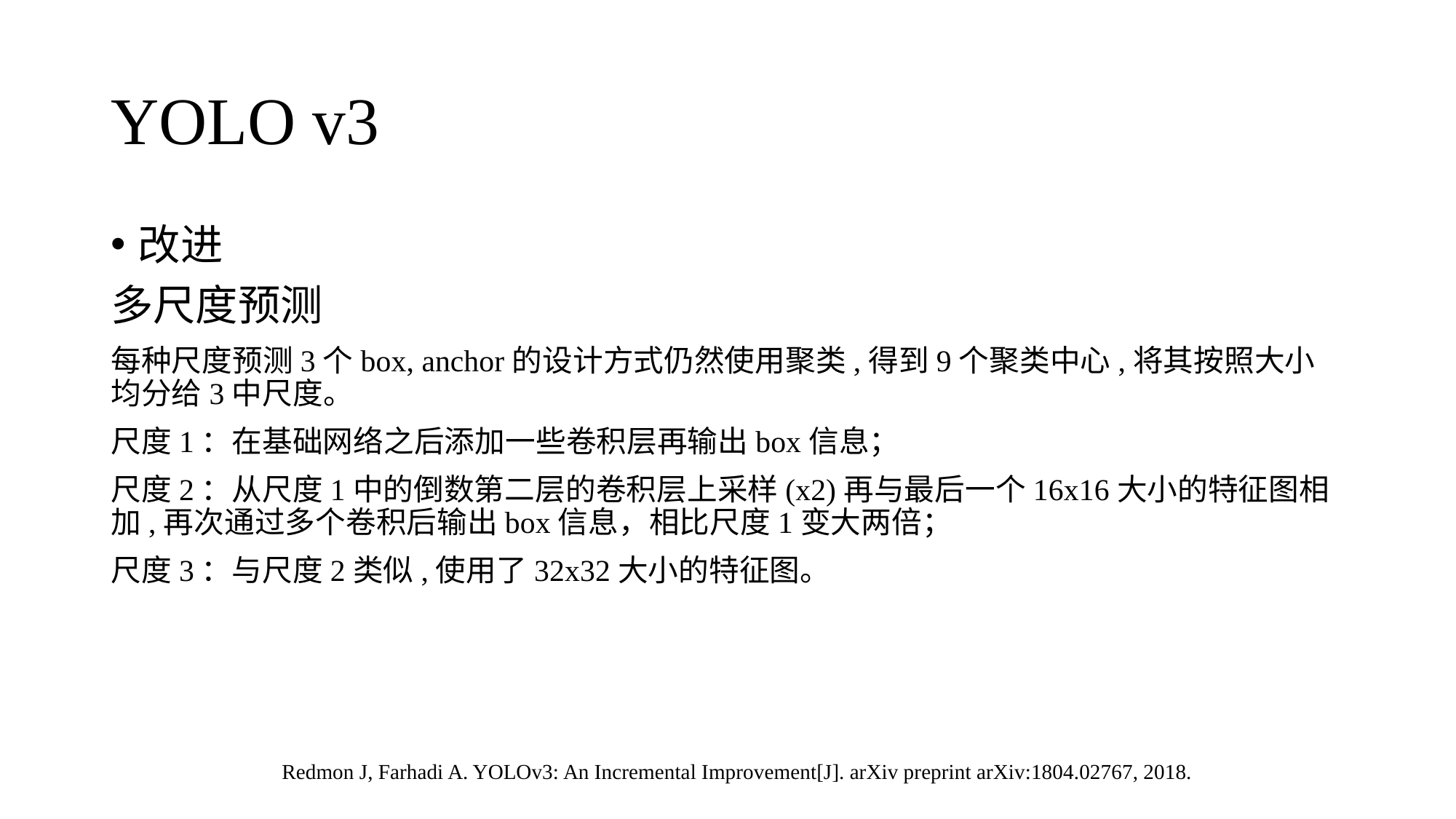

# YOLO v3
改进
多尺度预测
每种尺度预测3个box, anchor的设计方式仍然使用聚类,得到9个聚类中心,将其按照大小均分给3中尺度。
尺度1：在基础网络之后添加一些卷积层再输出box信息；
尺度2：从尺度1中的倒数第二层的卷积层上采样(x2)再与最后一个16x16大小的特征图相加,再次通过多个卷积后输出box信息，相比尺度1变大两倍；
尺度3：与尺度2类似,使用了32x32大小的特征图。

Redmon J, Farhadi A. YOLOv3: An Incremental Improvement[J]. arXiv preprint arXiv:1804.02767, 2018.